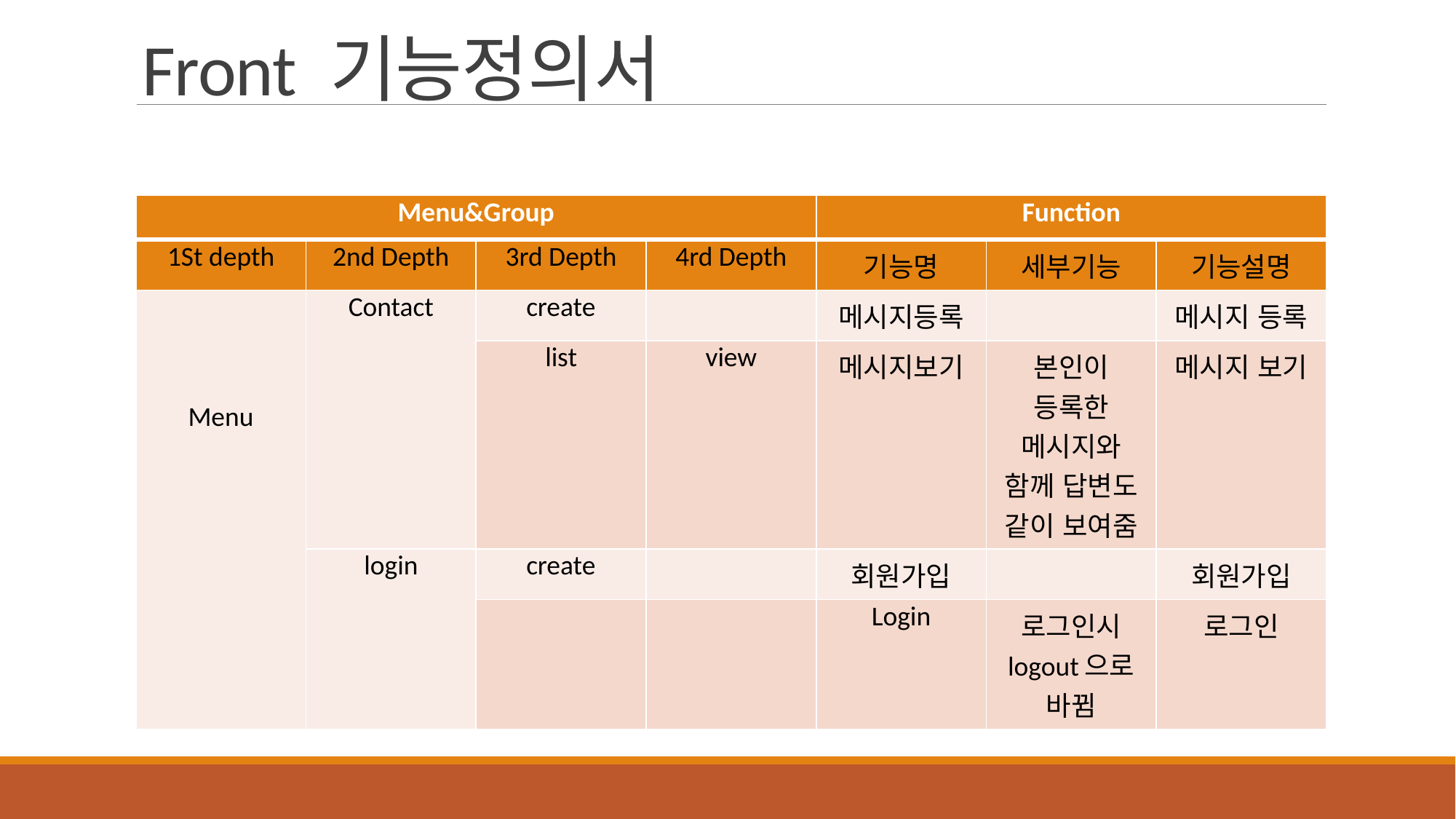

# Front 기능정의서
| Menu&Group |  |  |  | Function |  |  |
| --- | --- | --- | --- | --- | --- | --- |
| 1St depth | 2nd Depth | 3rd Depth | 4rd Depth | 기능명 | 세부기능 | 기능설명 |
| Menu | Contact | create |  | 메시지등록 |  | 메시지 등록 |
|  |  | list | view | 메시지보기 | 본인이 등록한 메시지와 함께 답변도 같이 보여줌 | 메시지 보기 |
|  | login | create |  | 회원가입 |  | 회원가입 |
|  |  |  |  | Login | 로그인시 logout으로 바뀜 | 로그인 |